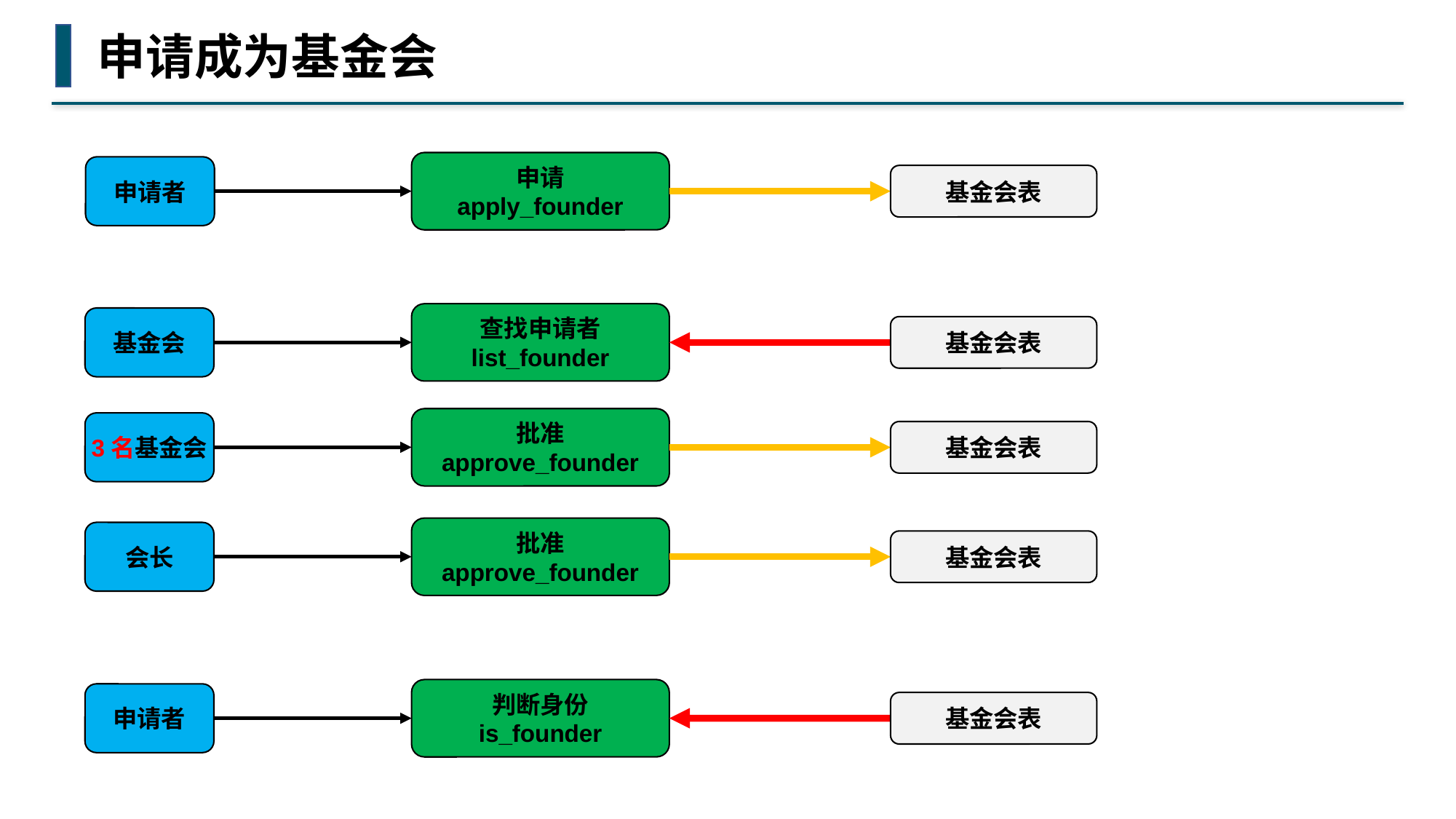

申请成为基金会

申请
apply_founder
申请者
基金会表
查找申请者
list_founder
基金会
基金会表
批准
approve_founder
3名基金会
基金会表
批准
approve_founder
会长
基金会表
判断身份
is_founder
申请者
基金会表